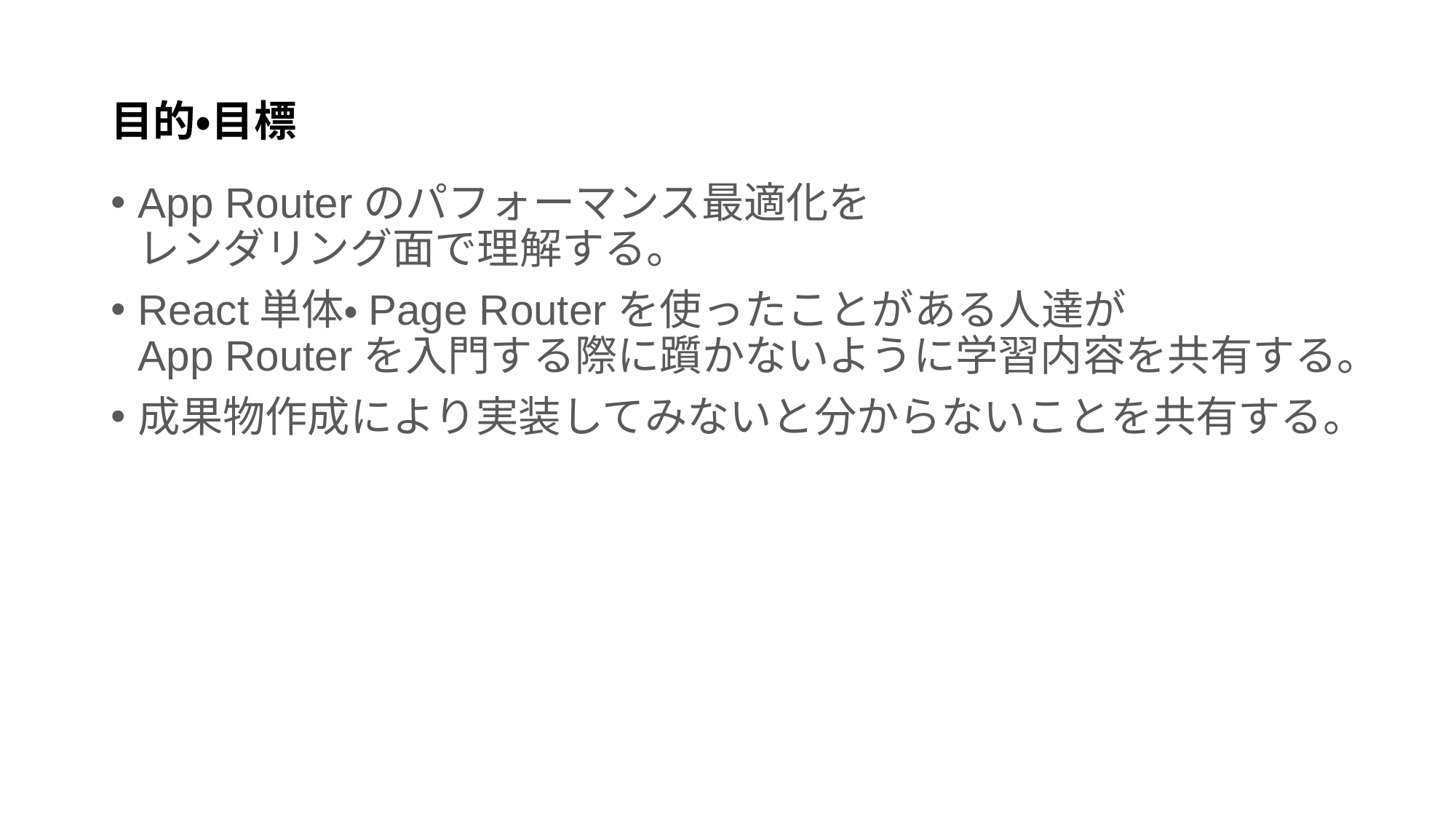

# 目的・目標
App Routerのパフォーマンス最適化を
レンダリング面で理解する。
React単体・Page Routerを使ったことがある人達が
App Routerを入門する際に躓かないように学習内容を共有する。
成果物作成により実装してみないと分からないことを共有する。